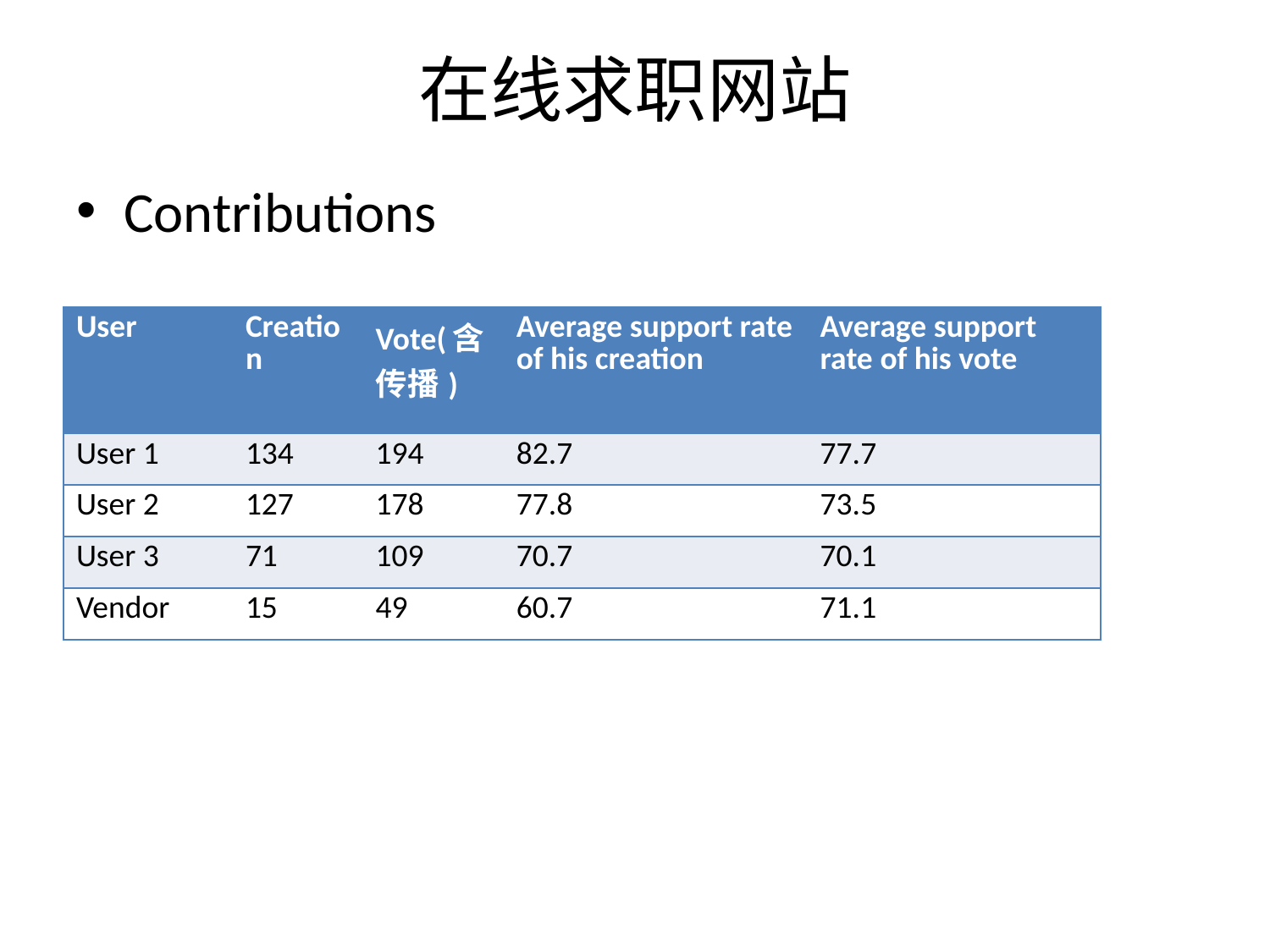

# 在线求职网站
Contributions
| User | Creation | Vote(含传播) | Average support rate of his creation | Average support rate of his vote |
| --- | --- | --- | --- | --- |
| User 1 | 134 | 194 | 82.7 | 77.7 |
| User 2 | 127 | 178 | 77.8 | 73.5 |
| User 3 | 71 | 109 | 70.7 | 70.1 |
| Vendor | 15 | 49 | 60.7 | 71.1 |